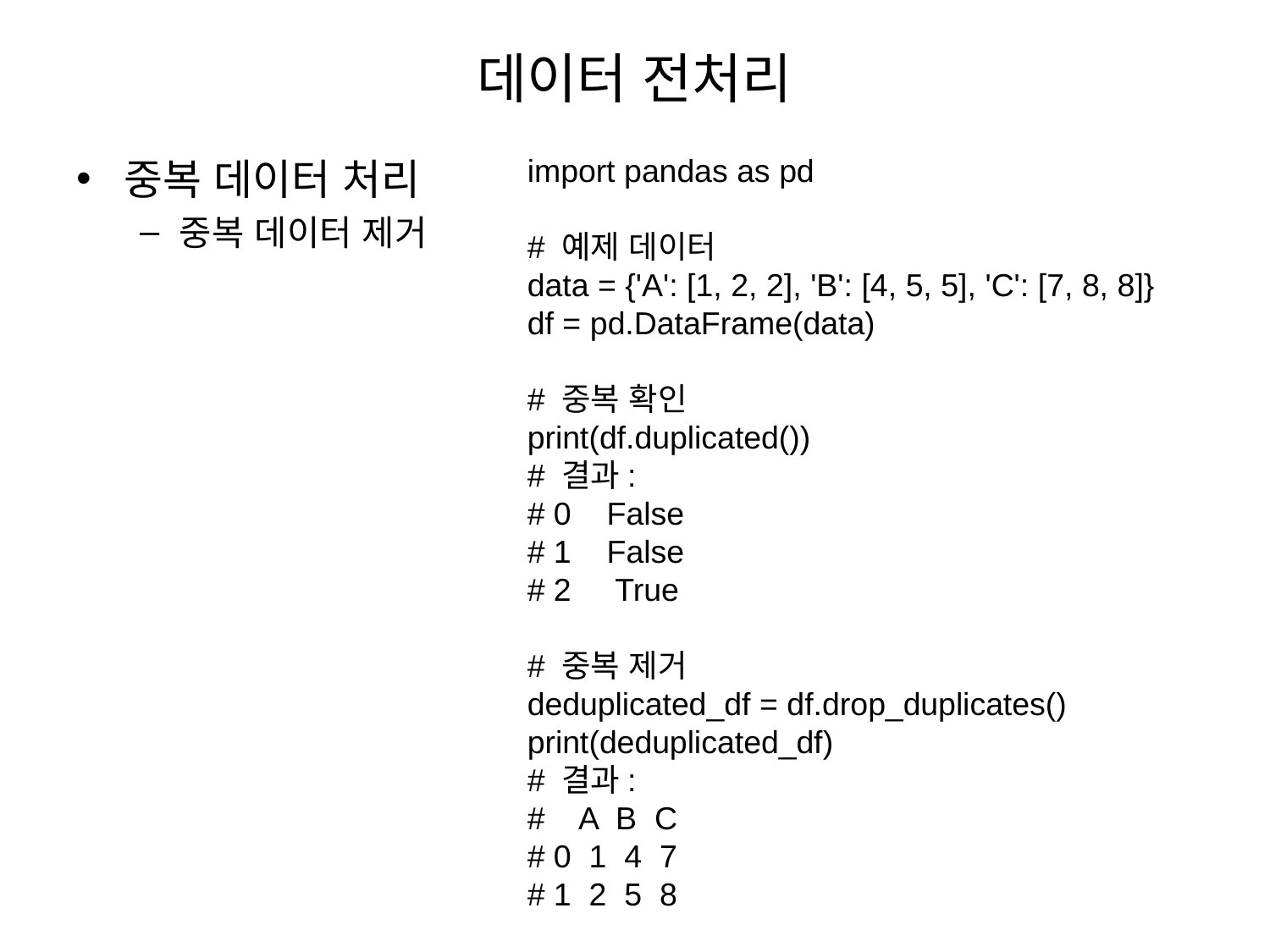

# 데이터 전처리
import pandas as pd

# 예제 데이터
data = {'A': [1, 2, 2], 'B': [4, 5, 5], 'C': [7, 8, 8]}
df = pd.DataFrame(data)

# 중복 확인
print(df.duplicated())
# 결과:
# 0    False
# 1    False
# 2     True

# 중복 제거
deduplicated_df = df.drop_duplicates()
print(deduplicated_df)
# 결과:
#    A  B  C
# 0  1  4  7
# 1  2  5  8
중복 데이터 처리
중복 데이터 제거